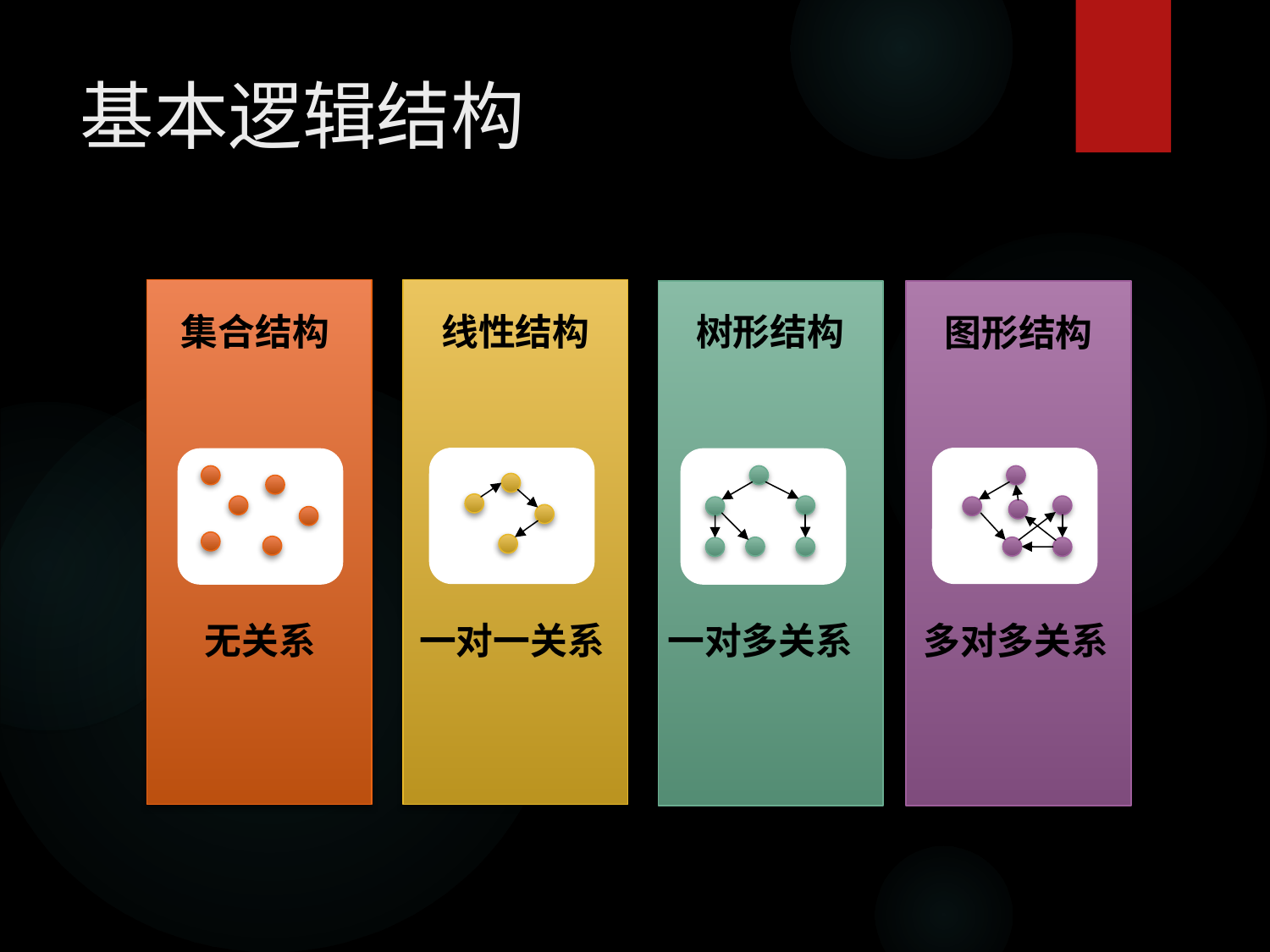

# 基本逻辑结构

树形结构
集合结构
线性结构
图形结构

无关系
一对多关系
多对多关系

一对一关系